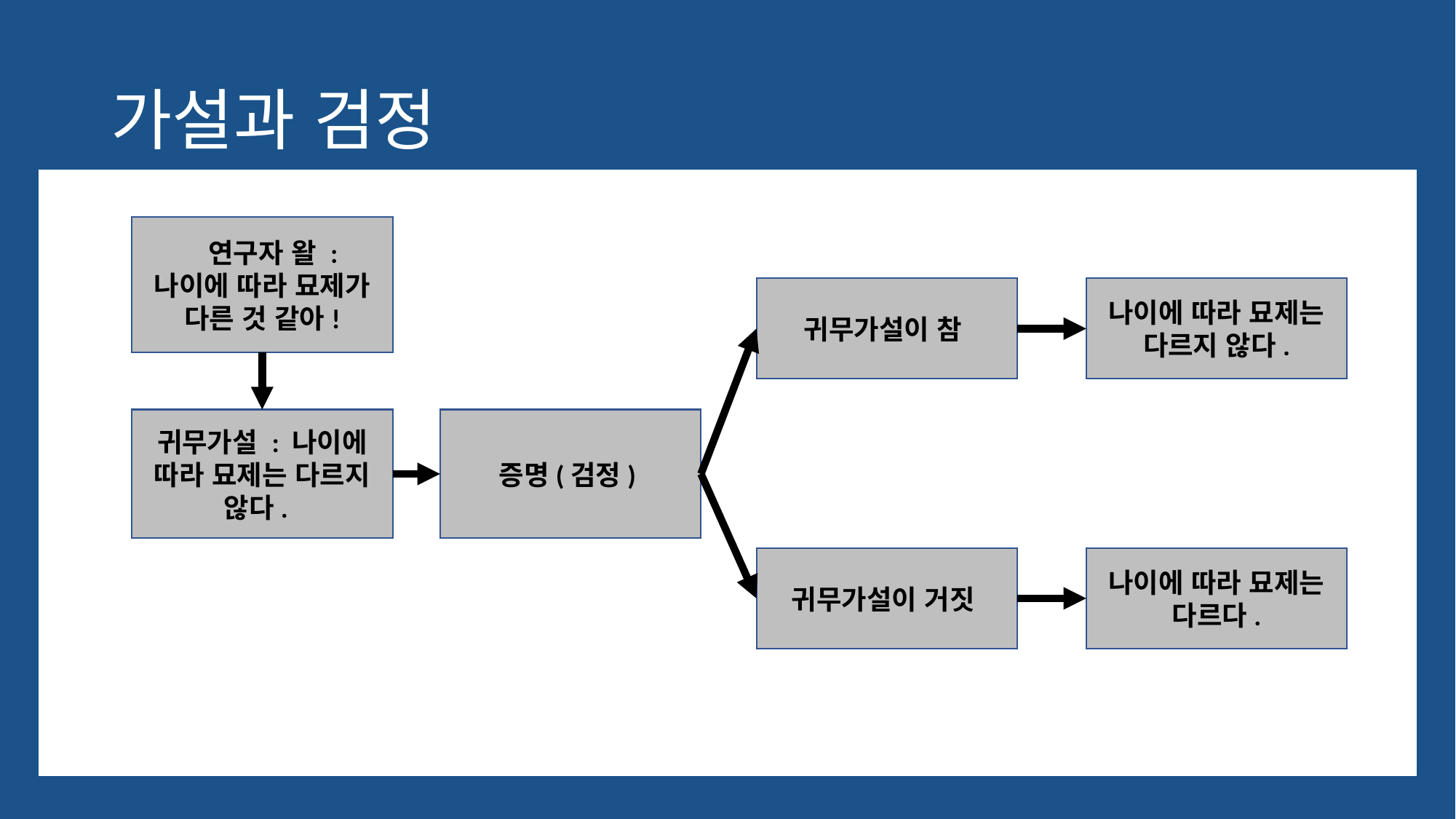

# 가설과 검정

  연구자 왈 : 나이에 따라 묘제가 다른 것 같아!
나이에 따라 묘제는 다르지 않다.
귀무가설이 참
증명(검정)
귀무가설 : 나이에 따라 묘제는 다르지 않다.
귀무가설이 거짓
나이에 따라 묘제는 다르다.